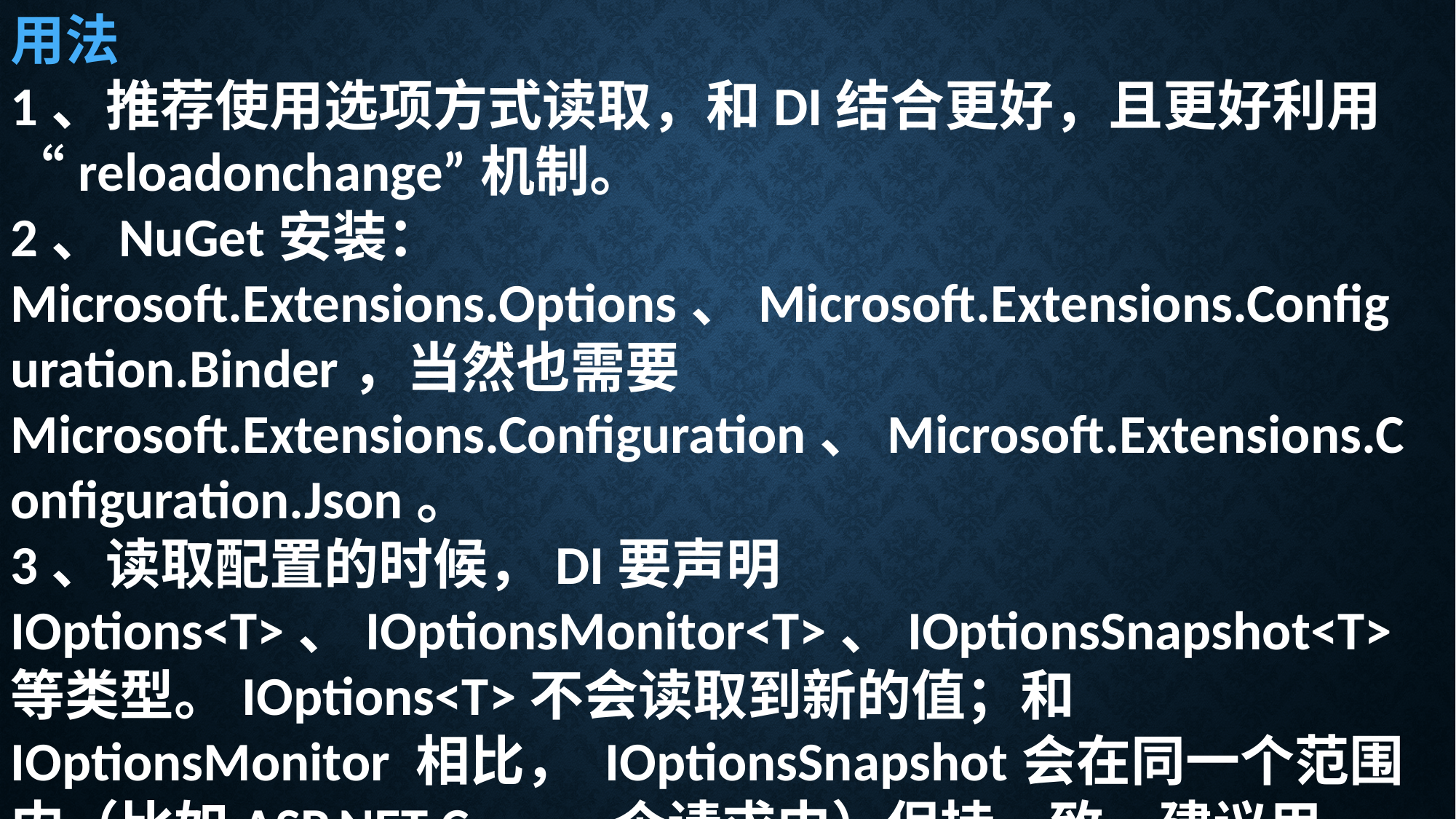

用法
1、推荐使用选项方式读取，和DI结合更好，且更好利用“reloadonchange”机制。
2、NuGet安装：Microsoft.Extensions.Options、Microsoft.Extensions.Configuration.Binder，当然也需要Microsoft.Extensions.Configuration、Microsoft.Extensions.Configuration.Json。
3、读取配置的时候，DI要声明IOptions<T>、IOptionsMonitor<T>、IOptionsSnapshot<T>等类型。IOptions<T>不会读取到新的值；和IOptionsMonitor 相比， IOptionsSnapshot会在同一个范围内（比如ASP.NET Core一个请求中）保持一致。建议用IOptionsSnapshot。